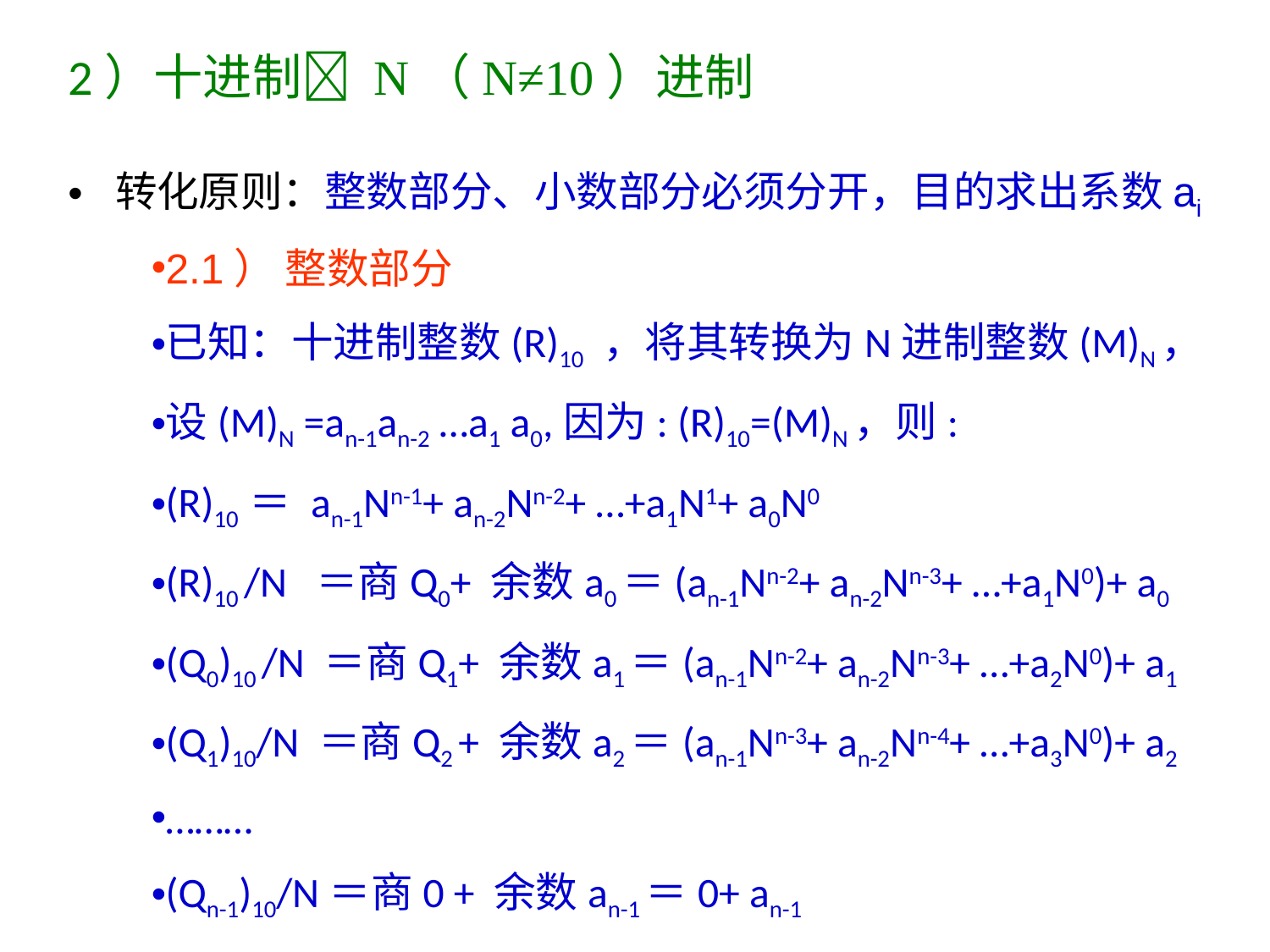

# 2）十进制⇒ N（N≠10）进制
转化原则：整数部分、小数部分必须分开，目的求出系数ai
2.1） 整数部分
已知：十进制整数(R)10 ，将其转换为N进制整数(M)N，
设(M)N =an-1an-2 …a1 a0,因为: (R)10=(M)N，则:
(R)10 ＝ an-1Nn-1+ an-2Nn-2+ …+a1N1+ a0N0
(R)10 /N  ＝商Q0+ 余数a0＝(an-1Nn-2+ an-2Nn-3+ …+a1N0)+ a0
(Q0)10 /N ＝商Q1+ 余数a1＝(an-1Nn-2+ an-2Nn-3+ …+a2N0)+ a1
(Q1)10/N ＝商Q2 + 余数a2＝(an-1Nn-3+ an-2Nn-4+ …+a3N0)+ a2
………
(Qn-1)10/N＝商0 + 余数an-1＝0+ an-1